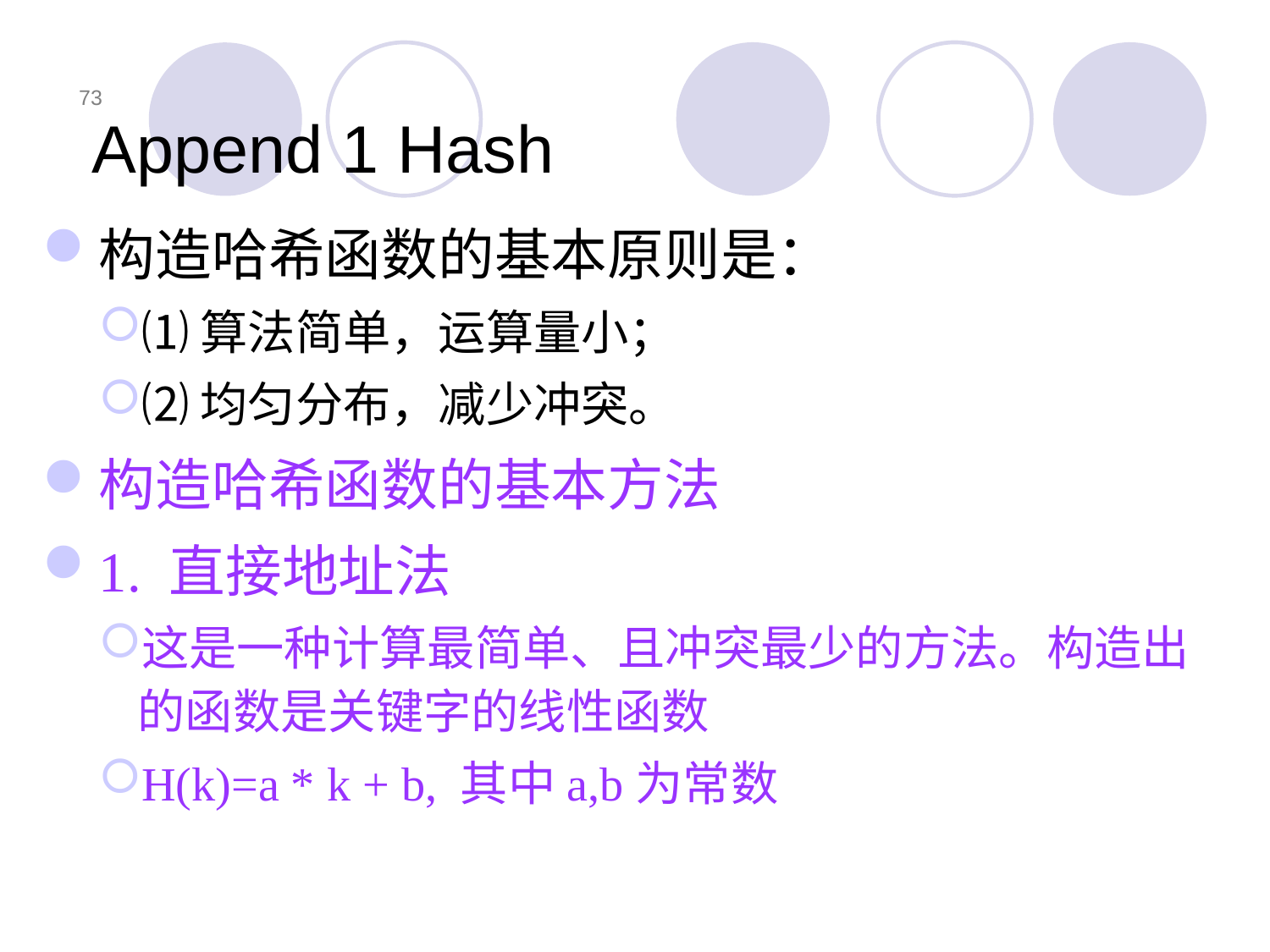

Append 1 Hash
73

构造哈希函数的基本原则是：
⑴算法简单，运算量小；
⑵均匀分布，减少冲突。
构造哈希函数的基本方法
1. 直接地址法
这是一种计算最简单、且冲突最少的方法。构造出的函数是关键字的线性函数
H(k)=a * k + b, 其中a,b为常数